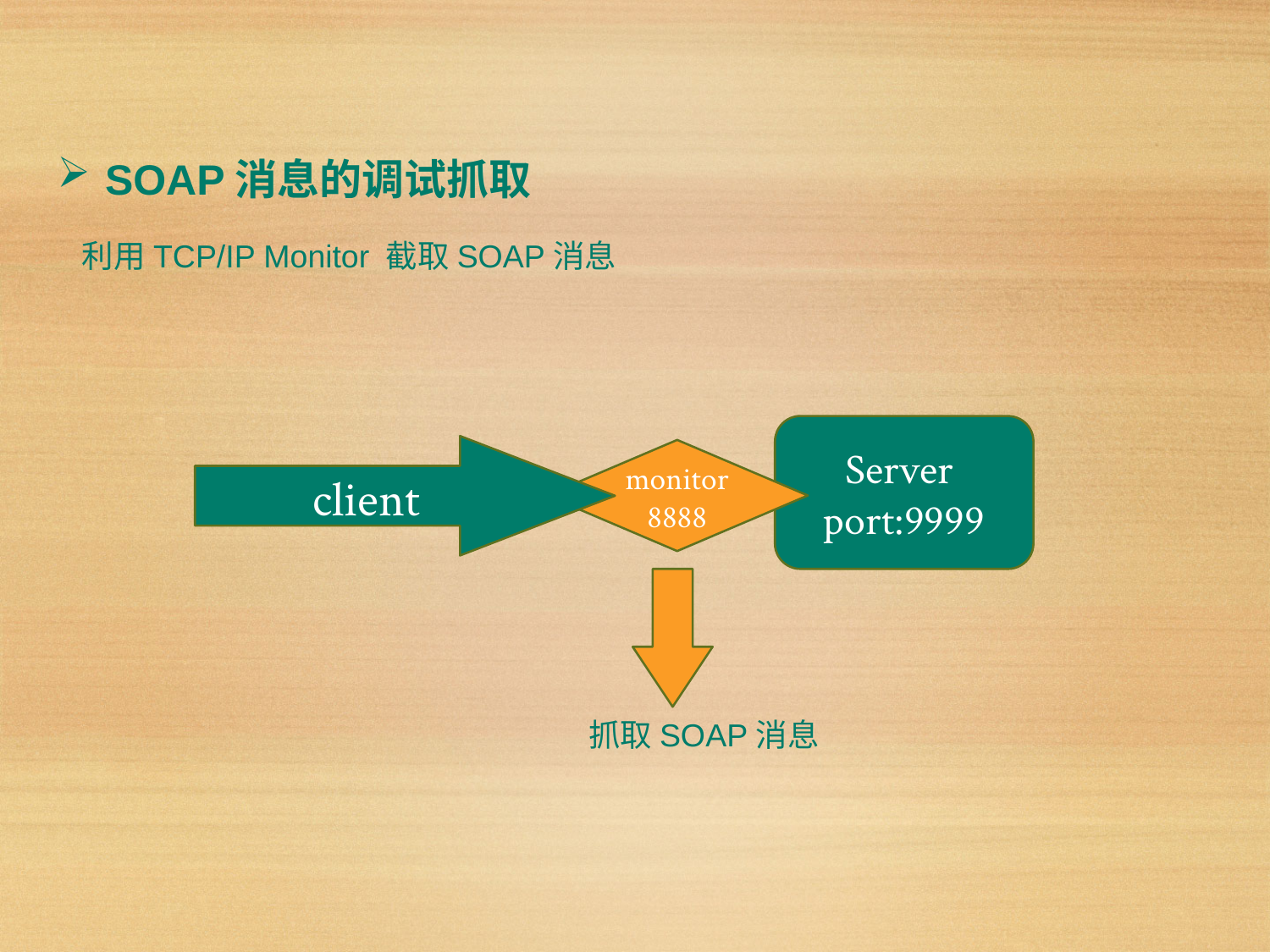

SOAP消息的调试抓取
利用TCP/IP Monitor 截取SOAP消息
Server  port:9999
client
monitor
8888

抓取SOAP消息